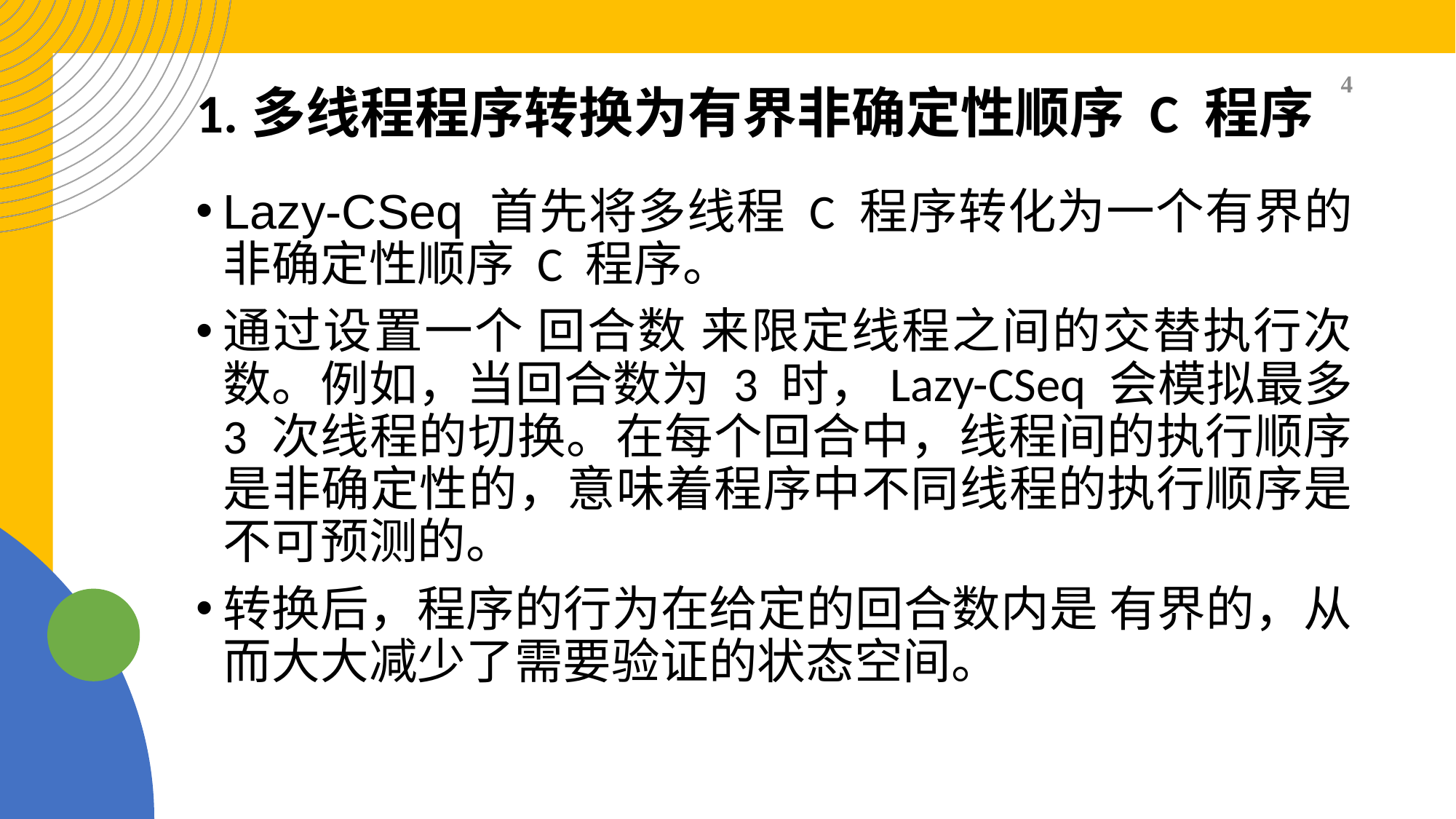

# 1.多线程程序转换为有界非确定性顺序 C 程序
4

Lazy-CSeq 首先将多线程 C 程序转化为一个有界的 非确定性顺序 C 程序。
通过设置一个 回合数 来限定线程之间的交替执行次数。例如，当回合数为 3 时，Lazy-CSeq 会模拟最多 3 次线程的切换。在每个回合中，线程间的执行顺序是非确定性的，意味着程序中不同线程的执行顺序是不可预测的。
转换后，程序的行为在给定的回合数内是 有界的，从而大大减少了需要验证的状态空间。